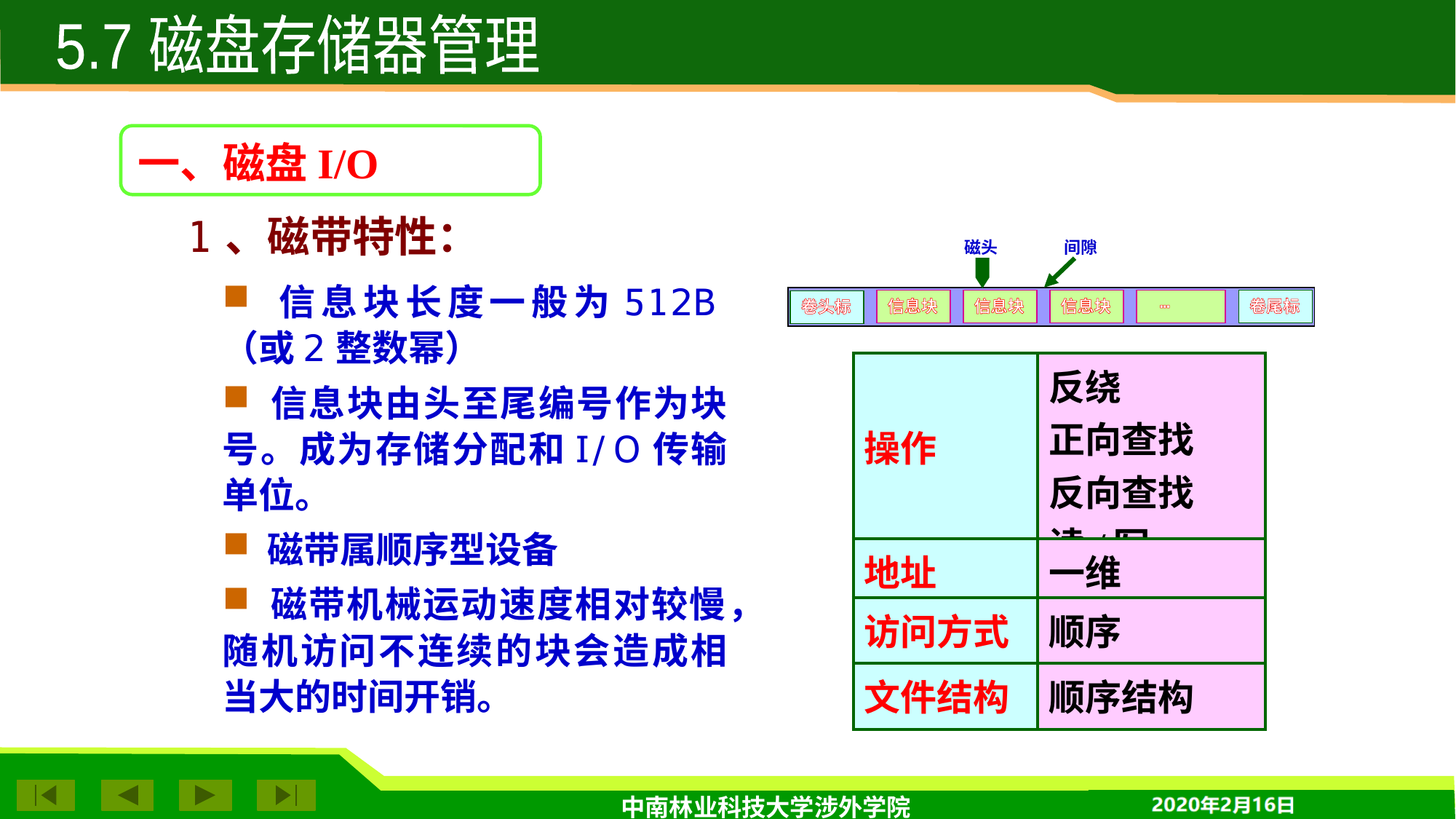

5.7 磁盘存储器管理

一、磁盘I/O
1、磁带特性：
磁头
间隙

信息块
信息块
信息块
   ┅
卷尾标
卷头标
 信息块长度一般为512B（或2整数幂）
 信息块由头至尾编号作为块号。成为存储分配和I/O传输单位。
 磁带属顺序型设备
 磁带机械运动速度相对较慢，随机访问不连续的块会造成相当大的时间开销。
| 操作 | 反绕 正向查找 反向查找 读/写 |
| --- | --- |
| 地址 | 一维 |
| 访问方式 | 顺序 |
| 文件结构 | 顺序结构 |